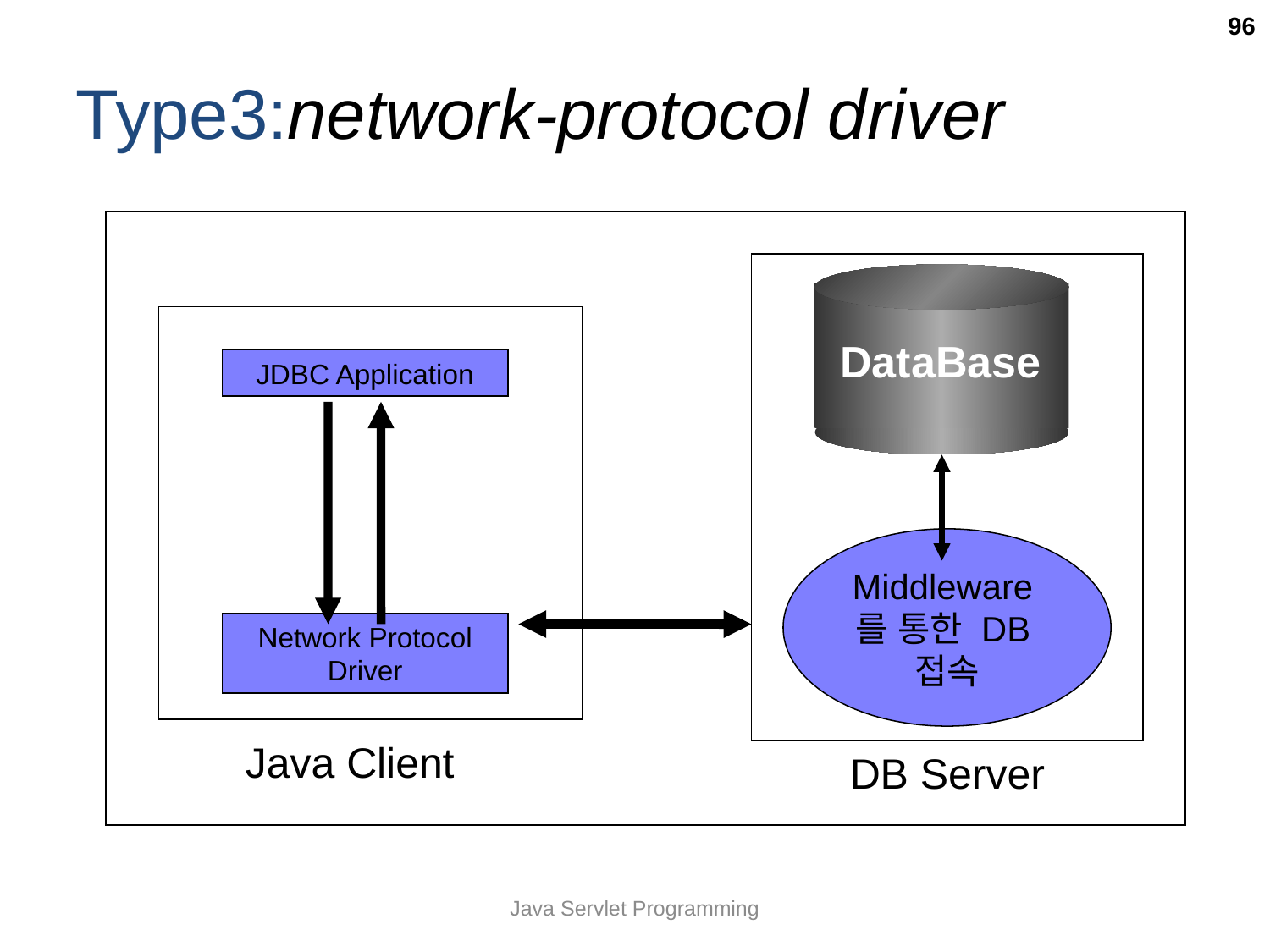

96
Type3:network-protocol driver

DataBase

JDBC Application

Middleware를 통한 DB접속
Network Protocol Driver

Java Client
 DB Server
Java Servlet Programming